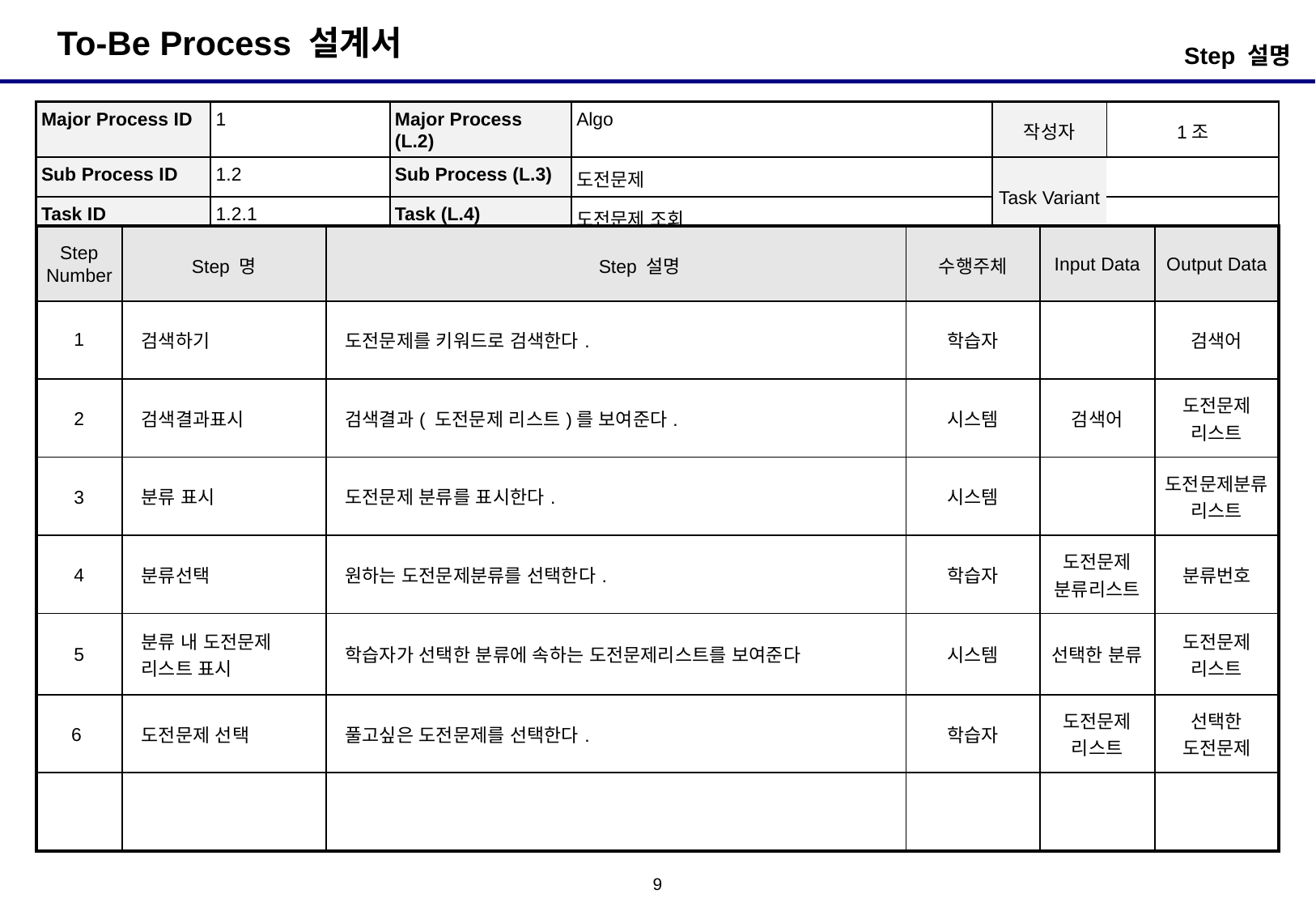

Step 설명
| Major Process ID | 1 | Major Process (L.2) | Algo | 작성자 | 1조 |
| --- | --- | --- | --- | --- | --- |
| Sub Process ID | 1.2 | Sub Process (L.3) | 도전문제 | Task Variant |  |
| Task ID | 1.2.1 | Task (L.4) | 도전문제 조회 |  |  |
| Step Number | Step 명 | Step 설명 | 수행주체 | Input Data | Output Data |
| --- | --- | --- | --- | --- | --- |
| 1 | 검색하기 | 도전문제를 키워드로 검색한다. | 학습자 |  | 검색어 |
| 2 | 검색결과표시 | 검색결과( 도전문제 리스트)를 보여준다. | 시스템 | 검색어 | 도전문제 리스트 |
| 3 | 분류 표시 | 도전문제 분류를 표시한다. | 시스템 |  | 도전문제분류리스트 |
| 4 | 분류선택 | 원하는 도전문제분류를 선택한다. | 학습자 | 도전문제 분류리스트 | 분류번호 |
| 5 | 분류 내 도전문제 리스트 표시 | 학습자가 선택한 분류에 속하는 도전문제리스트를 보여준다 | 시스템 | 선택한 분류 | 도전문제 리스트 |
| 6 | 도전문제 선택 | 풀고싶은 도전문제를 선택한다. | 학습자 | 도전문제 리스트 | 선택한 도전문제 |
|  |  |  |  |  |  |